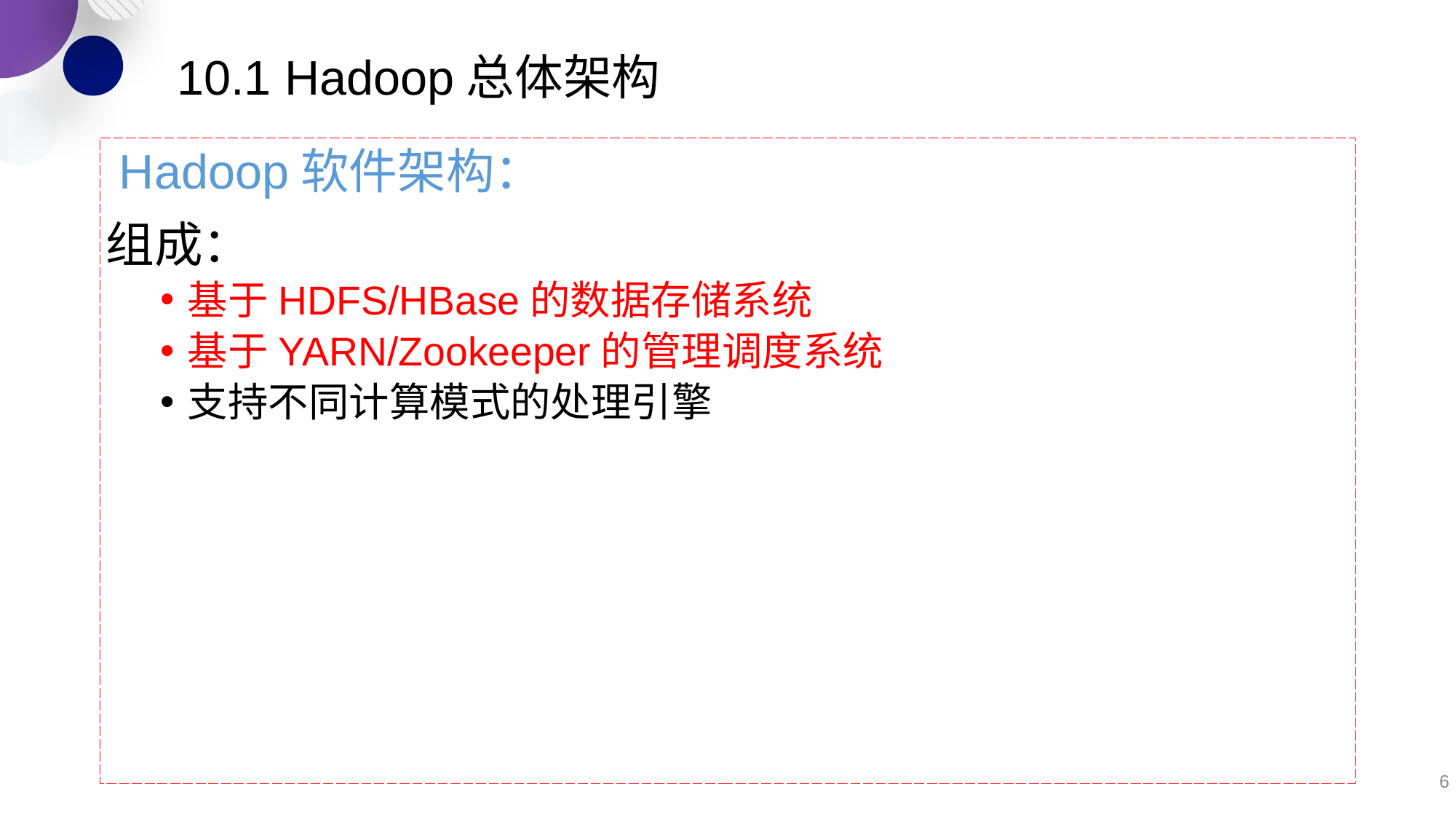

# 10.1 Hadoop总体架构
 Hadoop软件架构：
组成：
基于HDFS/HBase的数据存储系统
基于YARN/Zookeeper的管理调度系统
支持不同计算模式的处理引擎

6